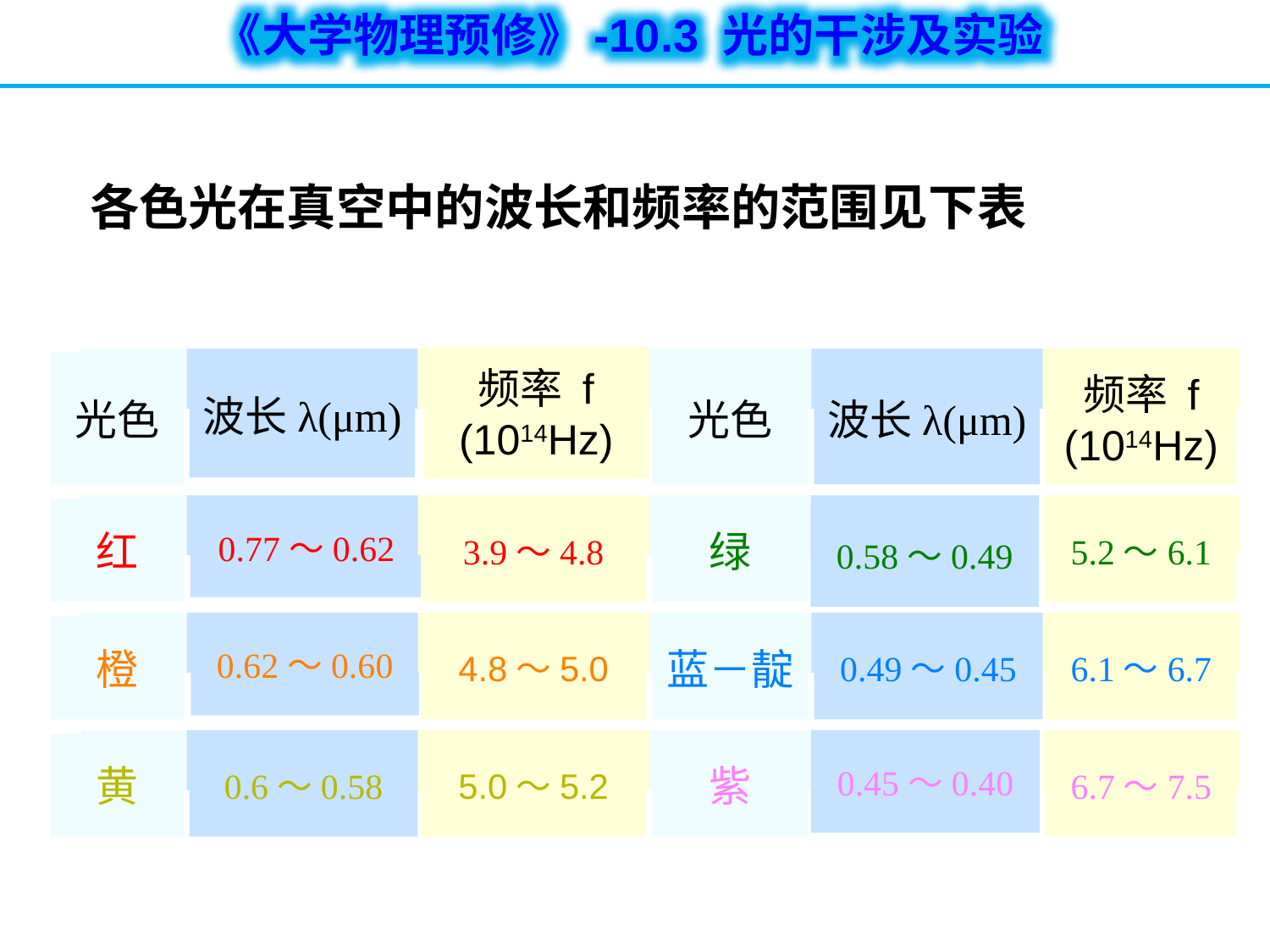

各色光在真空中的波长和频率的范围见下表

光色

波长λ(μm)

光色

波长λ(μm)

频率 f
(1014Hz)

频率 f
(1014Hz)

红

0.77～0.62

3.9～4.8

绿

0.58～0.49

5.2～6.1

橙

0.62～0.60

4.8～5.0

蓝－靛

0.49～0.45

6.1～6.7

黄

0.6～0.58

5.0～5.2

紫
0.45～0.40

6.7～7.5